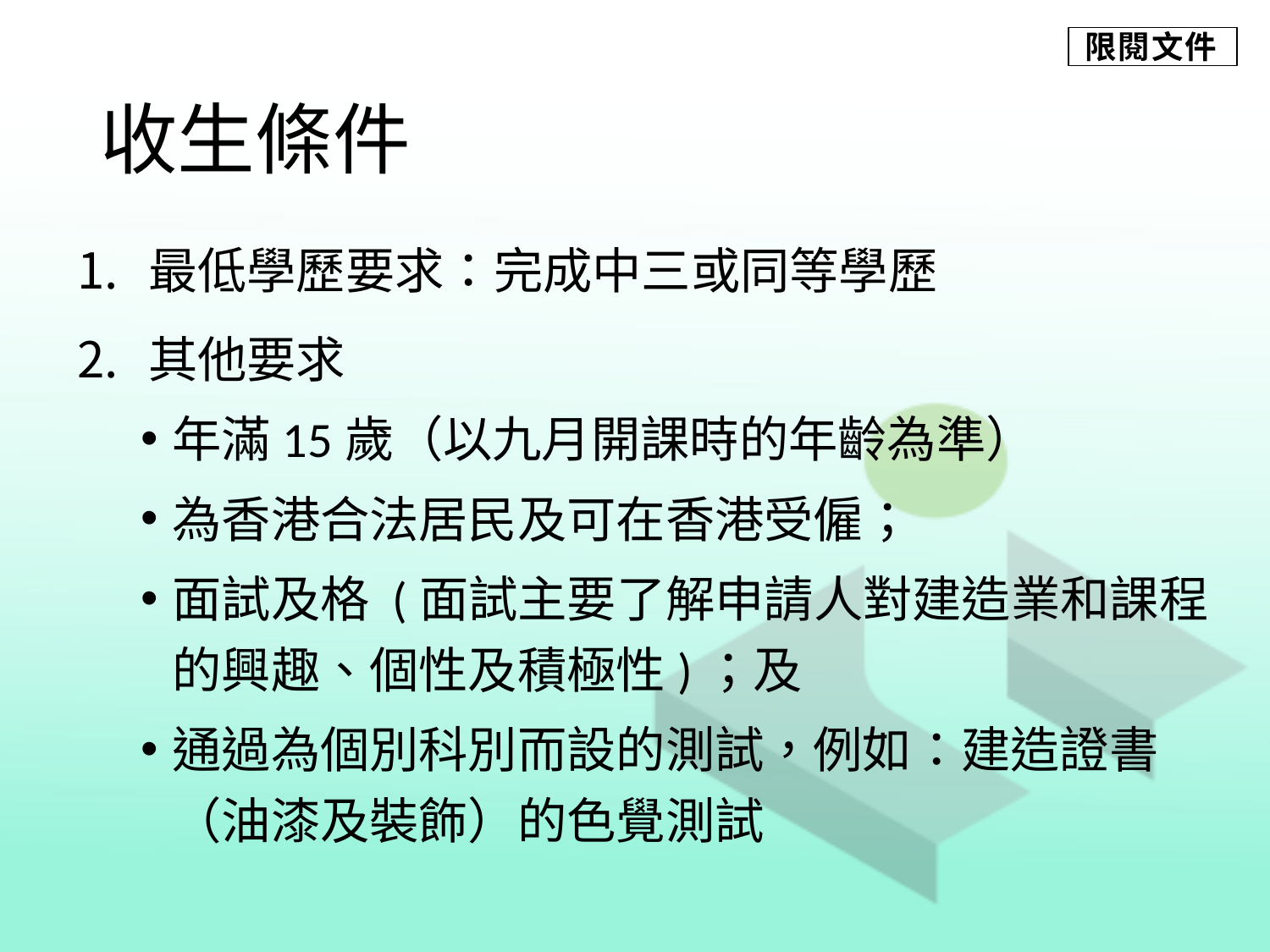

限閱文件
# 收生條件
最低學歷要求：完成中三或同等學歷
其他要求
年滿15歲（以九月開課時的年齡為準）
為香港合法居民及可在香港受僱；
面試及格 (面試主要了解申請人對建造業和課程的興趣、個性及積極性)；及
通過為個別科別而設的測試，例如：建造證書（油漆及裝飾）的色覺測試

6